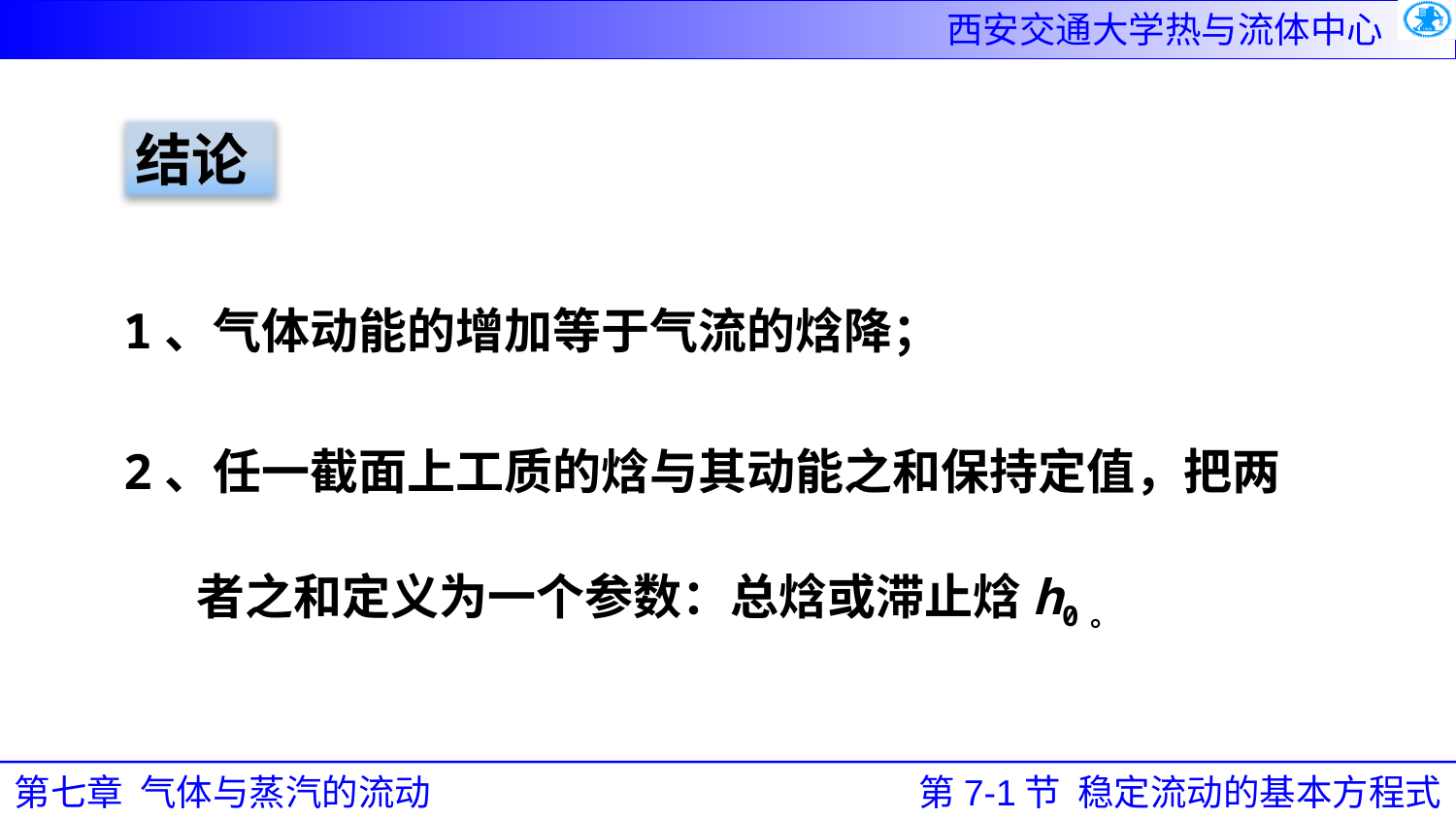

结论
1、气体动能的增加等于气流的焓降；
2、任一截面上工质的焓与其动能之和保持定值，把两者之和定义为一个参数：总焓或滞止焓h0。